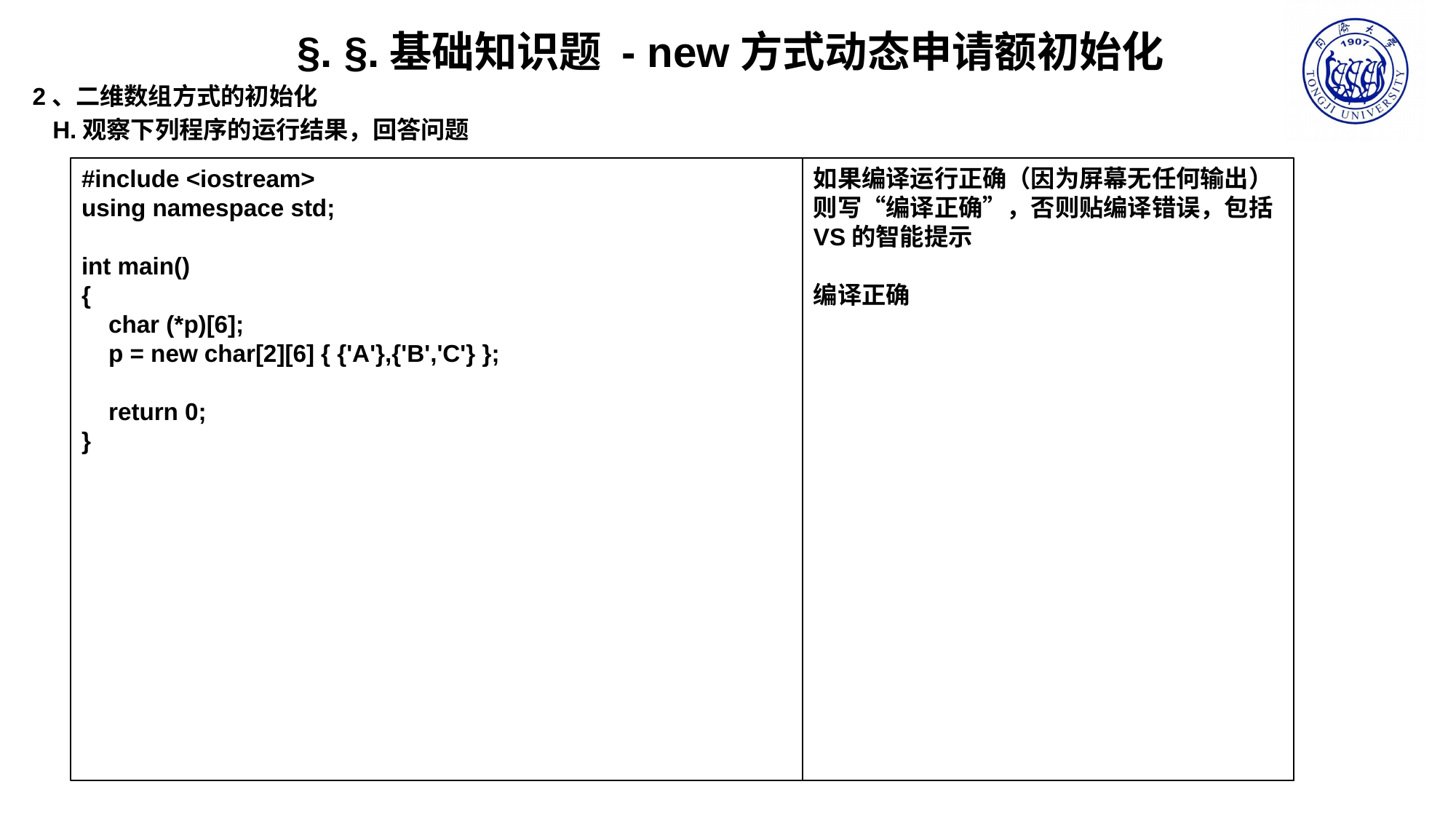

§. §.基础知识题 - new方式动态申请额初始化
2、二维数组方式的初始化
   H.观察下列程序的运行结果，回答问题
#include <iostream>
using namespace std;

int main()
{
    char (*p)[6];
    p = new char[2][6] { {'A'},{'B','C'} };

    return 0;
}
如果编译运行正确（因为屏幕无任何输出）则写“编译正确”，否则贴编译错误，包括VS的智能提示

编译正确